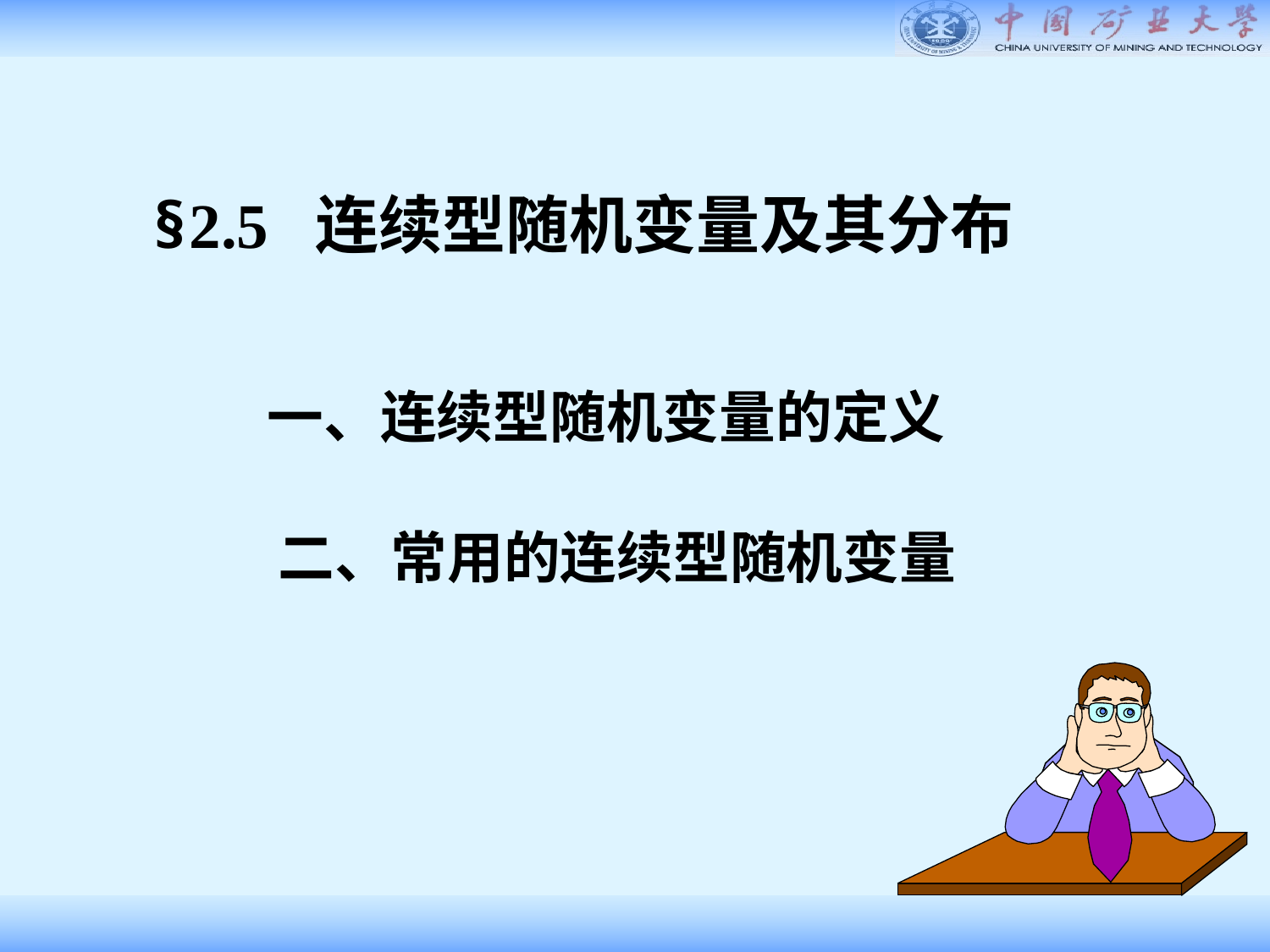

# §2.5  连续型随机变量及其分布
一、连续型随机变量的定义
二、常用的连续型随机变量